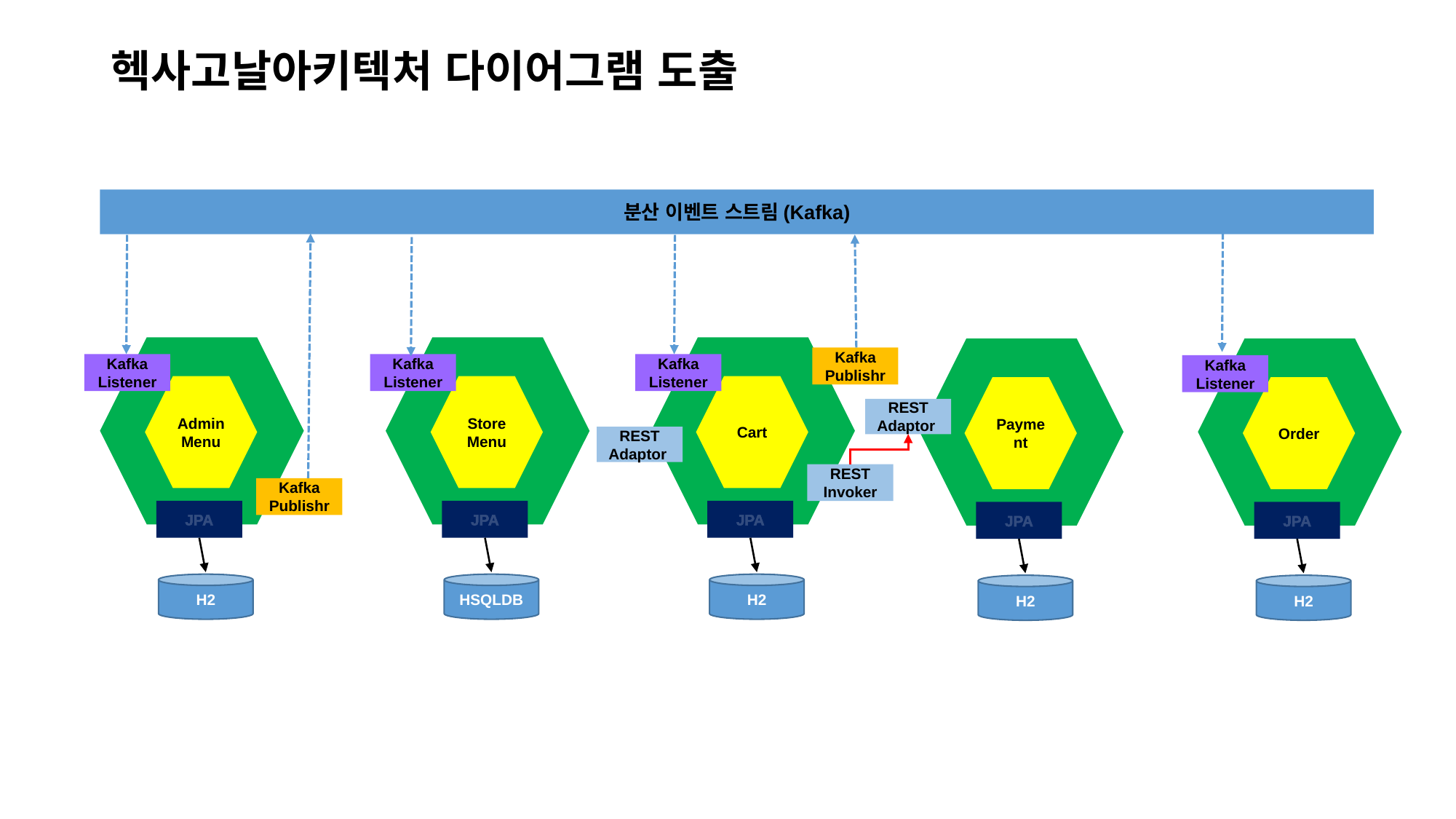

# 헥사고날아키텍처 다이어그램 도출
분산 이벤트 스트림(Kafka)

Kafka Publishr
Kafka Listener
Kafka Listener
Kafka Listener
Kafka Listener
AdminMenu
Cart
Store
Menu
Payment
Order
REST Adaptor
REST Adaptor
REST Invoker
Kafka Publishr
JPA
JPA
JPA
JPA
JPA
H2
H2
HSQLDB
H2
H2